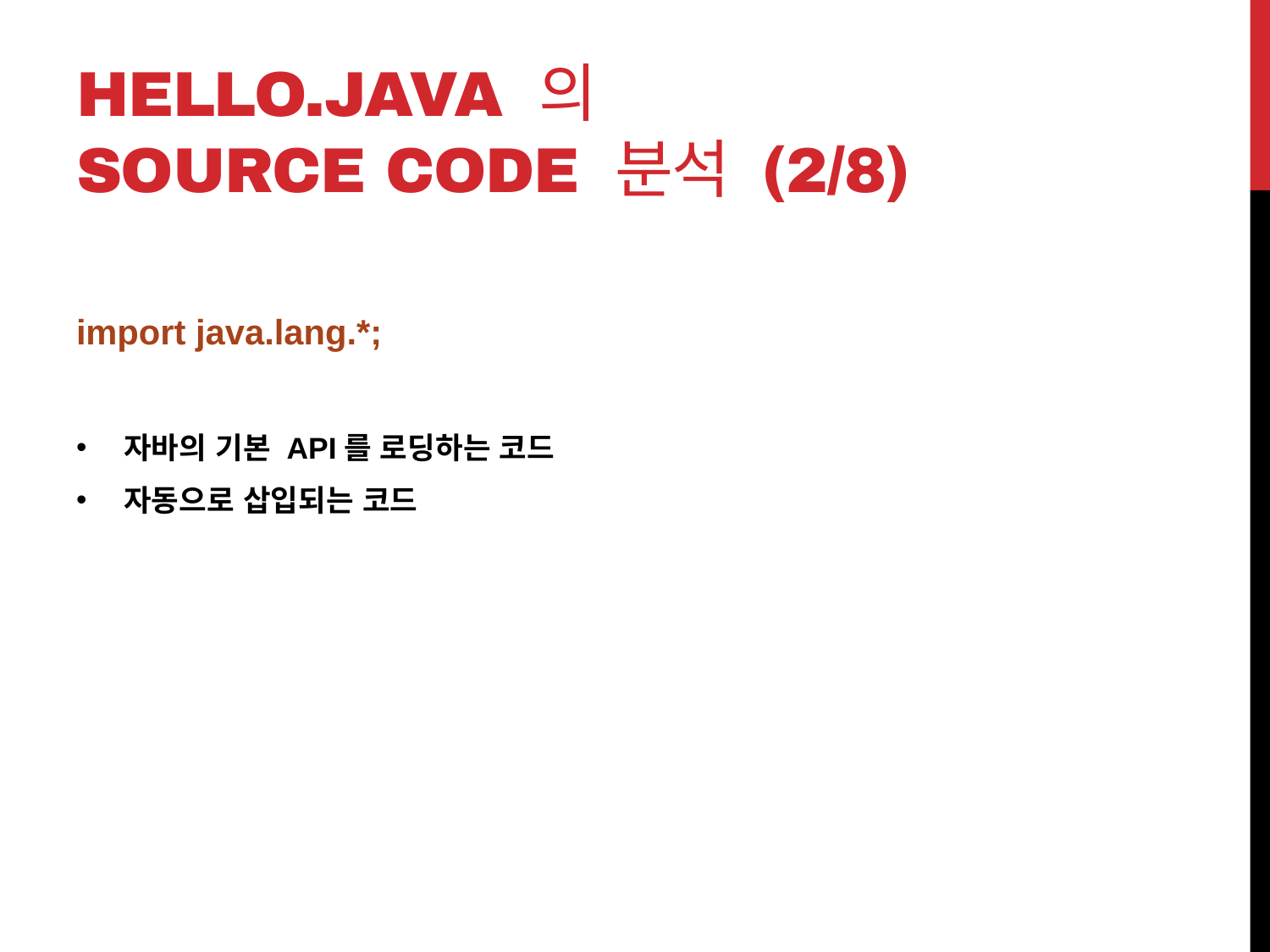

# Hello.java 의 Source Code 분석 (2/8)

import java.lang.*;

자바의 기본 API를 로딩하는 코드
자동으로 삽입되는 코드